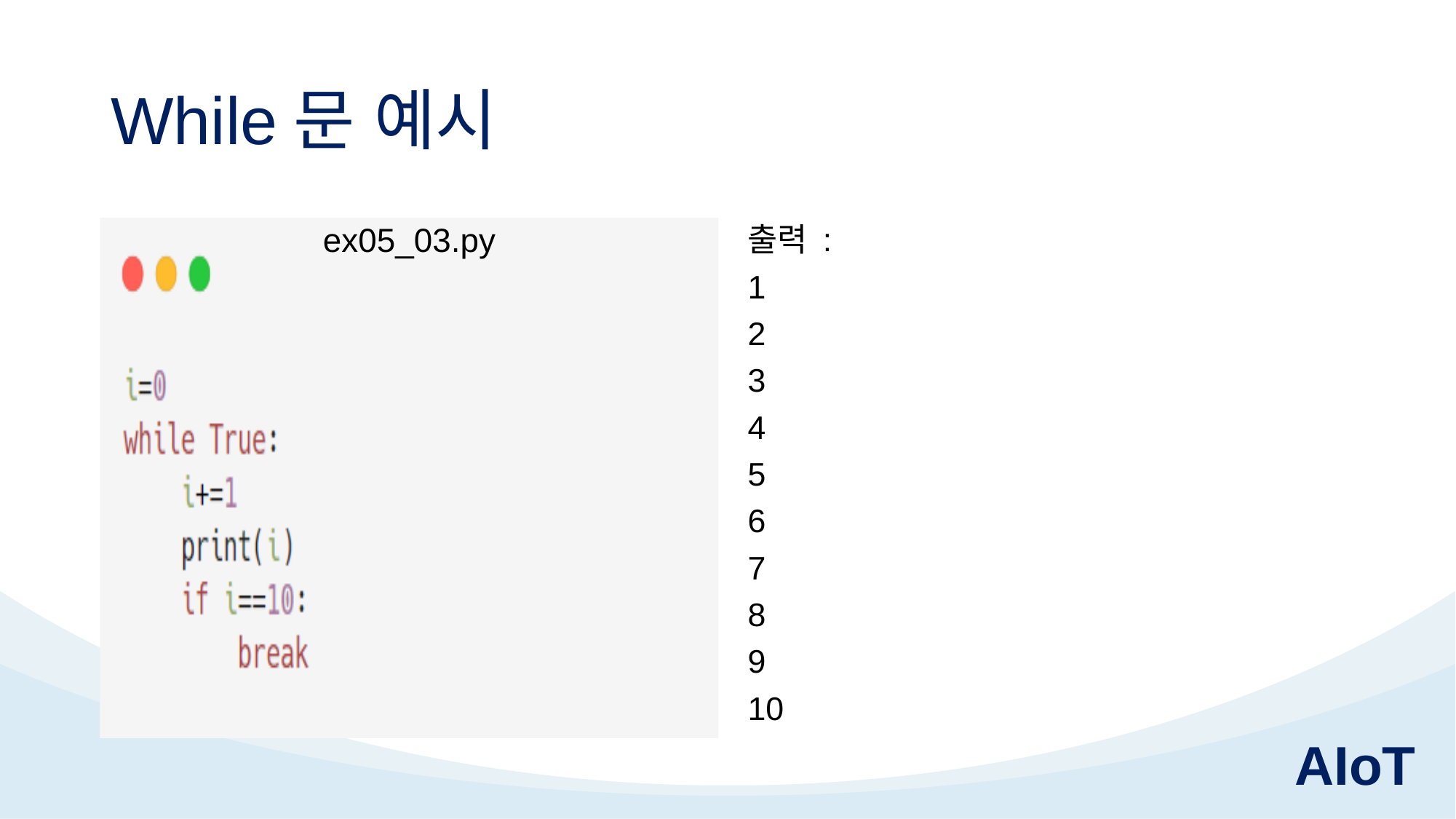

# While문 예시
ex05_03.py
출력 :
1
2
3
4
5
6
7
8
9
10